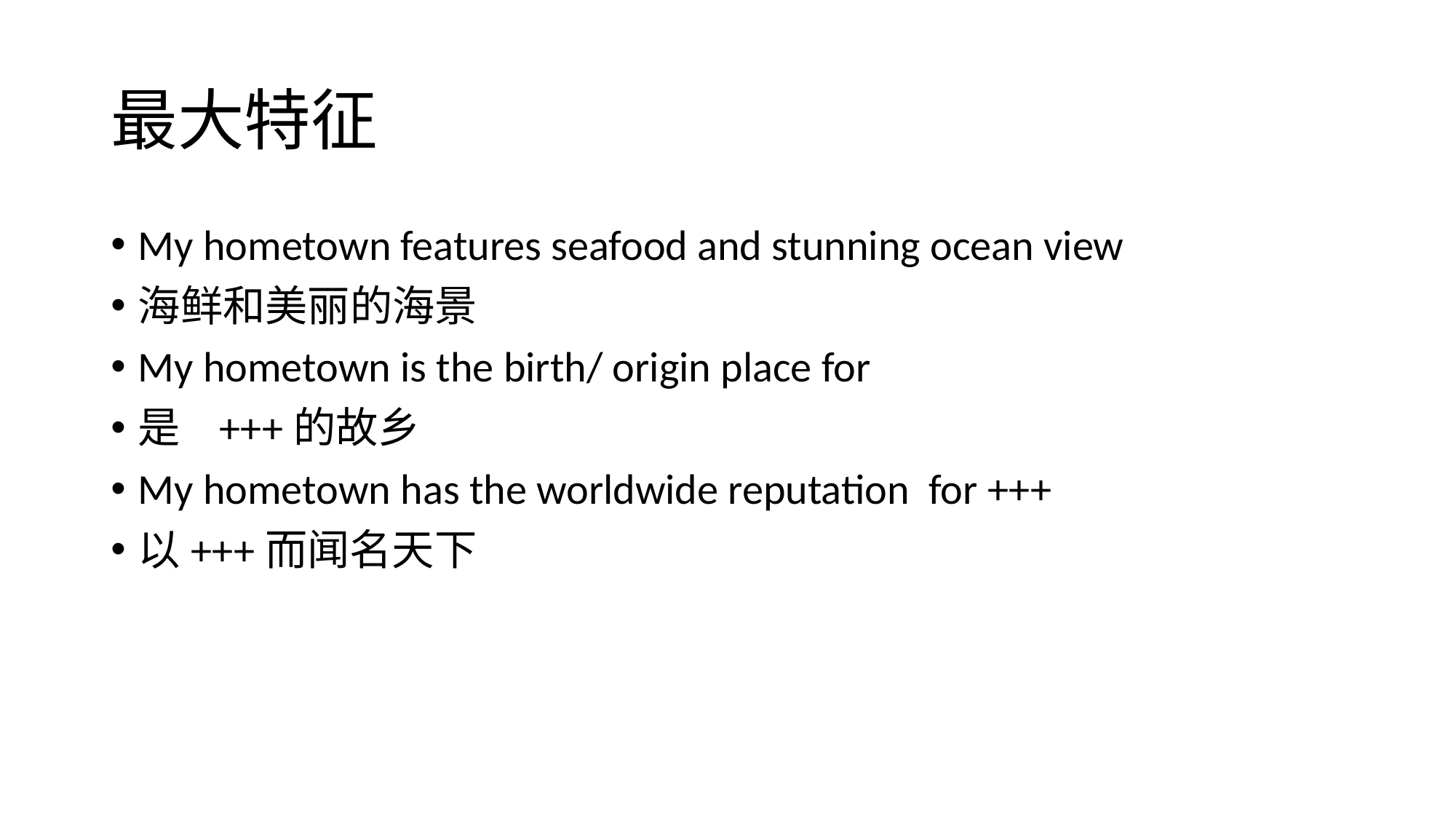

# 最大特征
My hometown features seafood and stunning ocean view
海鲜和美丽的海景
My hometown is the birth/ origin place for
是   +++的故乡
My hometown has the worldwide reputation  for +++
以+++而闻名天下